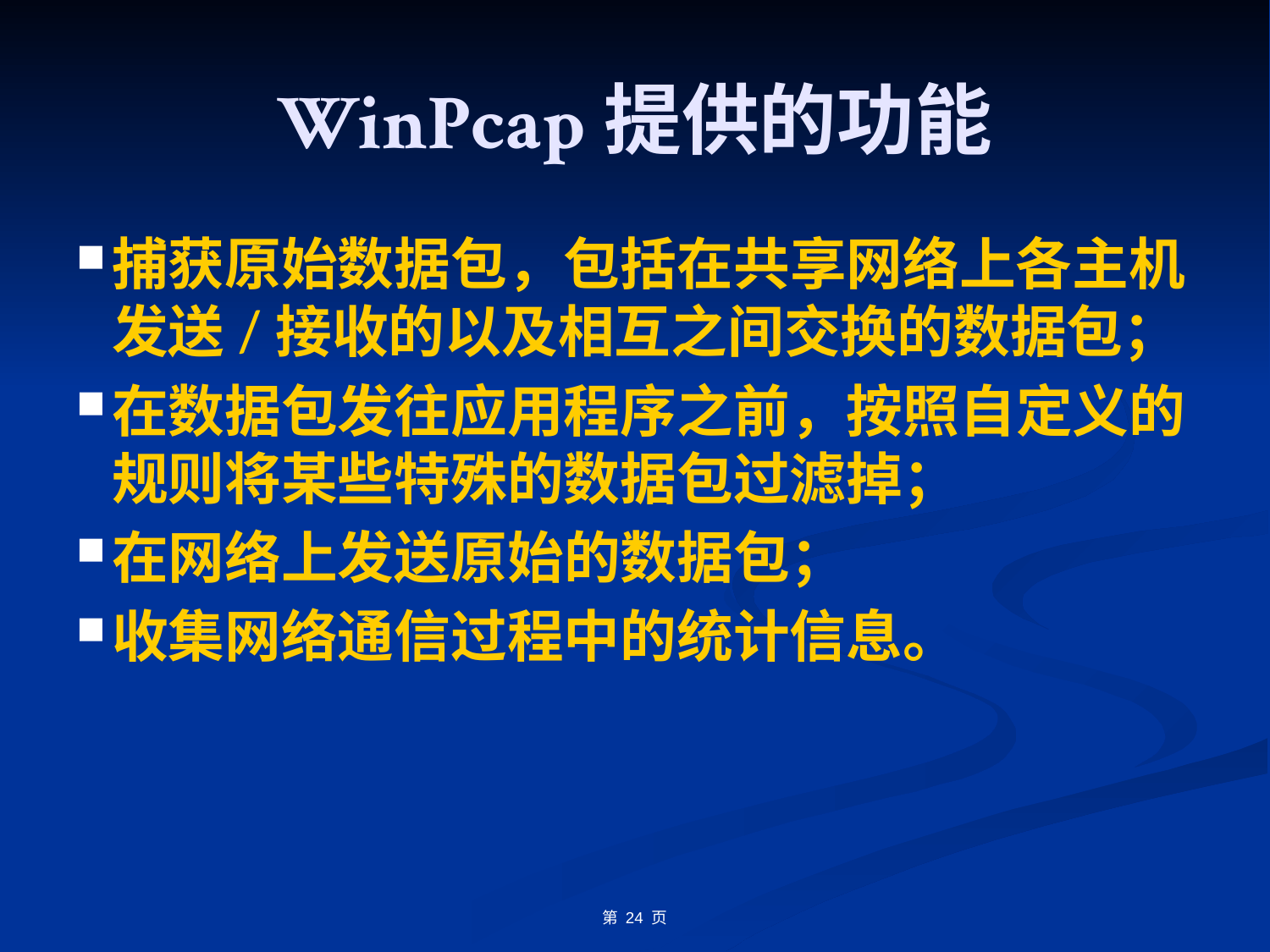

# WinPcap提供的功能
捕获原始数据包，包括在共享网络上各主机发送/接收的以及相互之间交换的数据包；
在数据包发往应用程序之前，按照自定义的规则将某些特殊的数据包过滤掉；
在网络上发送原始的数据包；
收集网络通信过程中的统计信息。

第 24 页